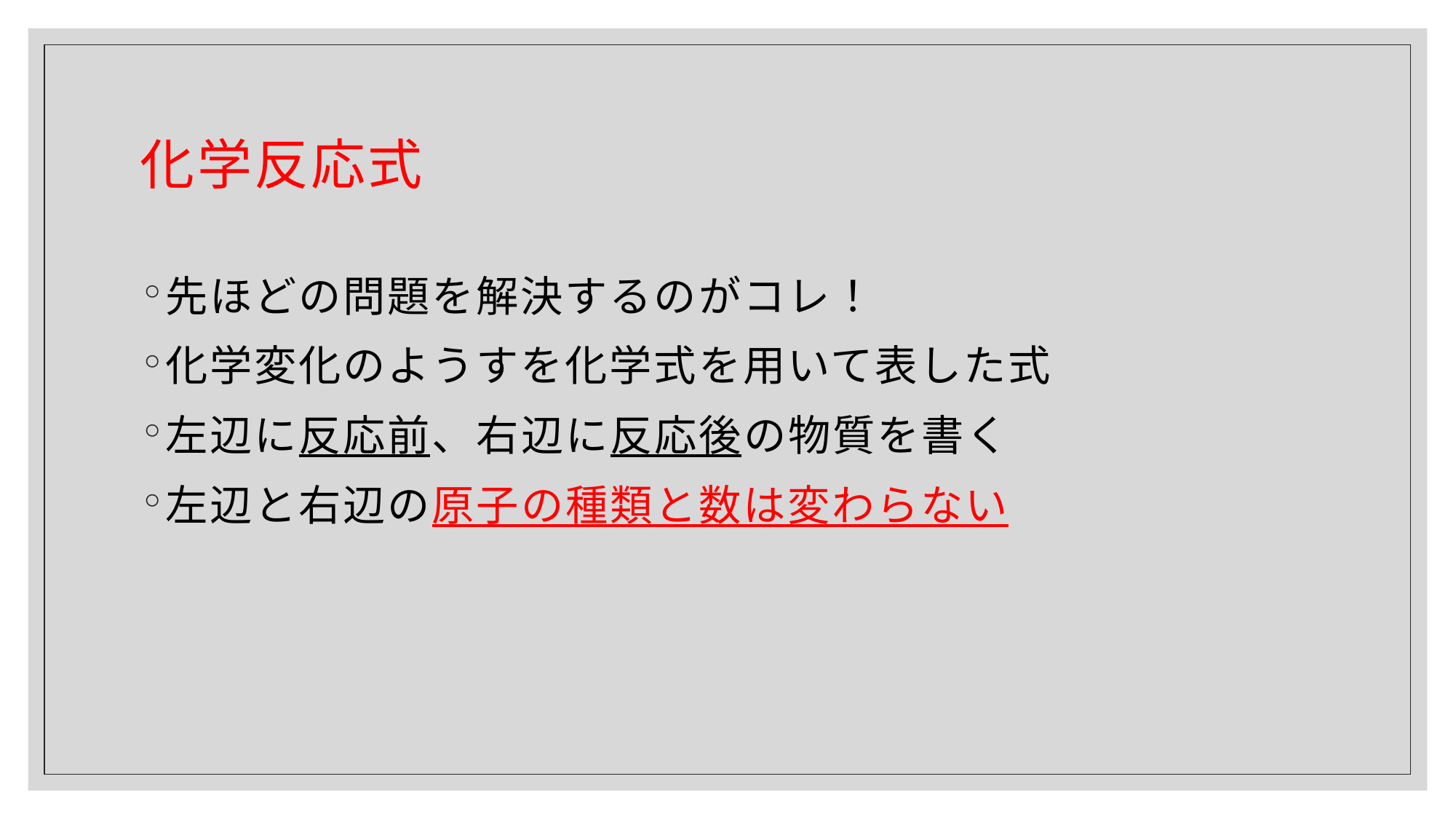

# 化学反応式
先ほどの問題を解決するのがコレ！
化学変化のようすを化学式を用いて表した式
左辺に反応前、右辺に反応後の物質を書く
左辺と右辺の原子の種類と数は変わらない